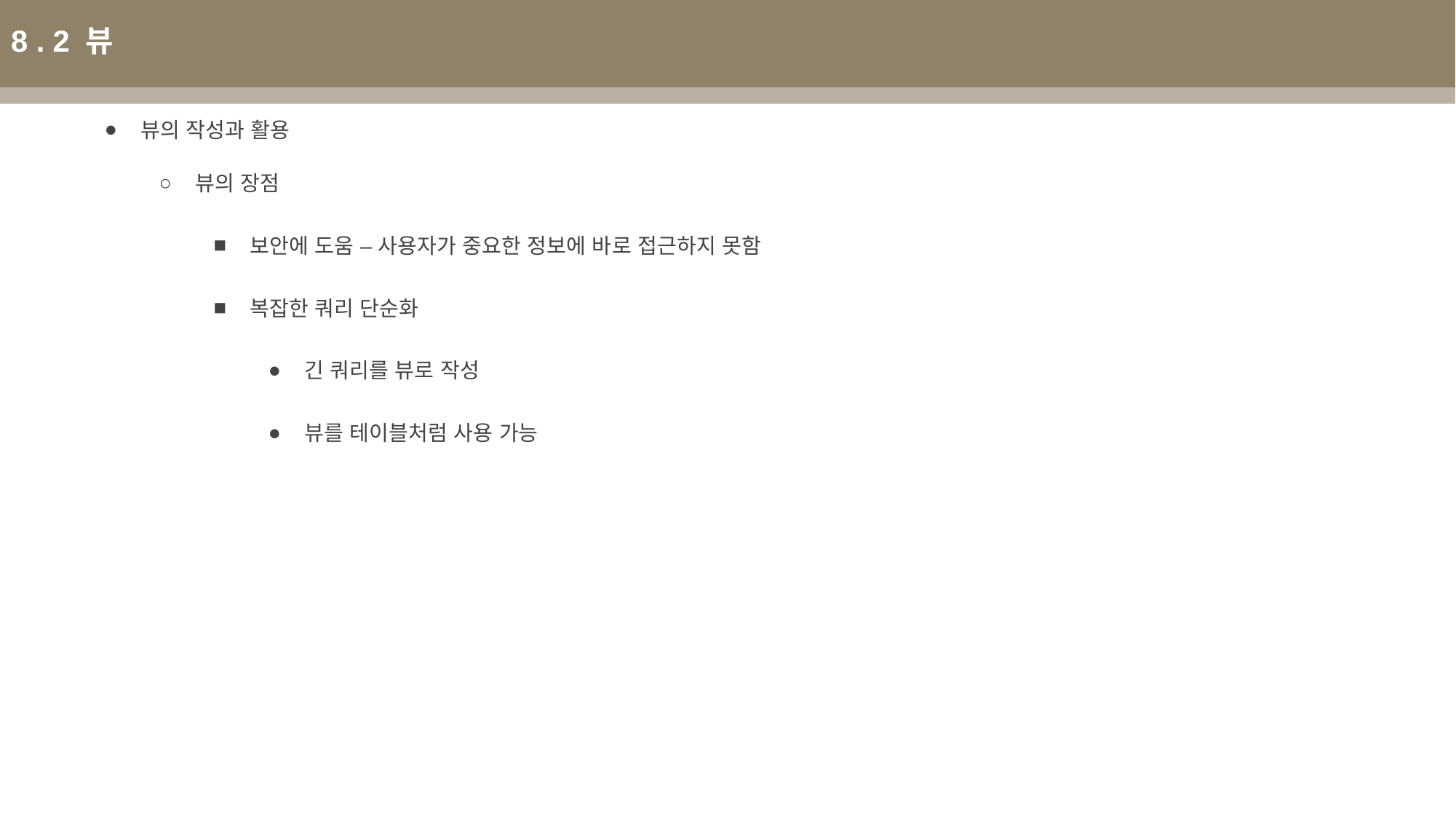

8 . 2 뷰
뷰의 작성과 활용
뷰의 장점
보안에 도움 – 사용자가 중요한 정보에 바로 접근하지 못함
복잡한 쿼리 단순화
긴 쿼리를 뷰로 작성
뷰를 테이블처럼 사용 가능